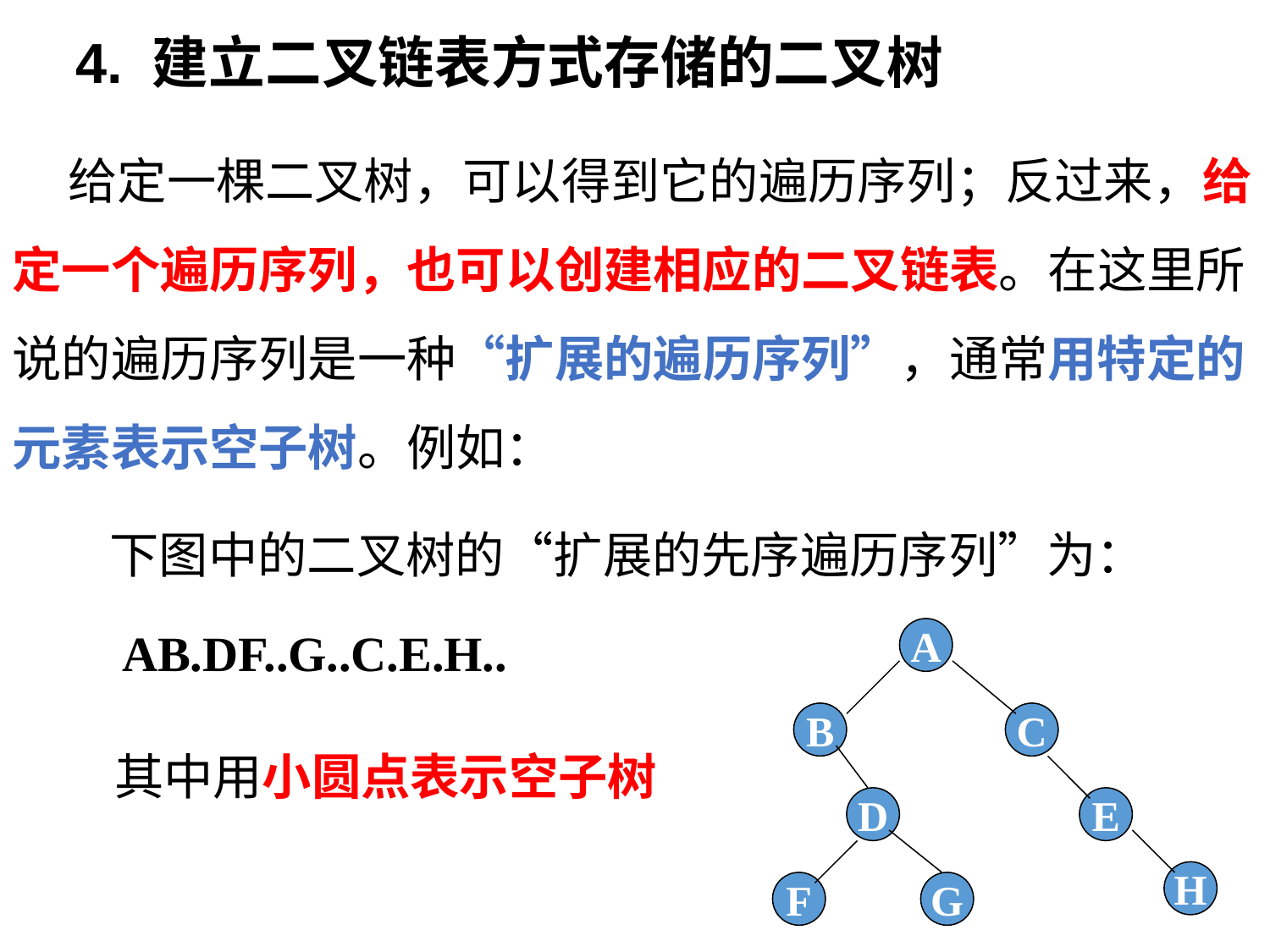

4. 建立二叉链表方式存储的二叉树
    给定一棵二叉树，可以得到它的遍历序列；反过来，给定一个遍历序列，也可以创建相应的二叉链表。在这里所说的遍历序列是一种“扩展的遍历序列”，通常用特定的元素表示空子树。例如：
下图中的二叉树的“扩展的先序遍历序列”为：
AB.DF..G..C.E.H..
A

B
C

D
E

H
F
G
其中用小圆点表示空子树